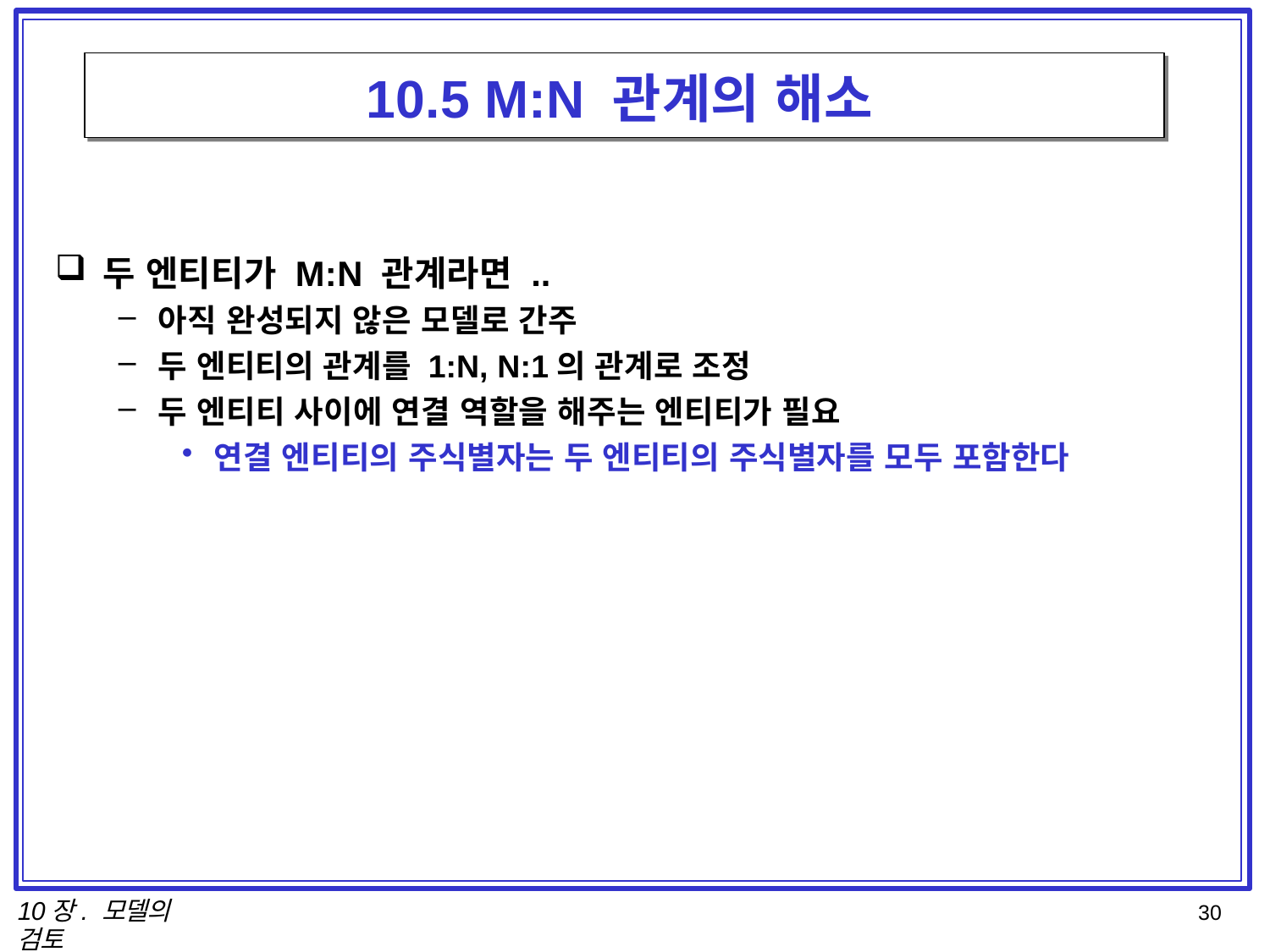

# 10.5 M:N 관계의 해소
두 엔티티가 M:N 관계라면 ..
아직 완성되지 않은 모델로 간주
두 엔티티의 관계를 1:N, N:1의 관계로 조정
두 엔티티 사이에 연결 역할을 해주는 엔티티가 필요
연결 엔티티의 주식별자는 두 엔티티의 주식별자를 모두 포함한다
10장. 모델의 검토
30